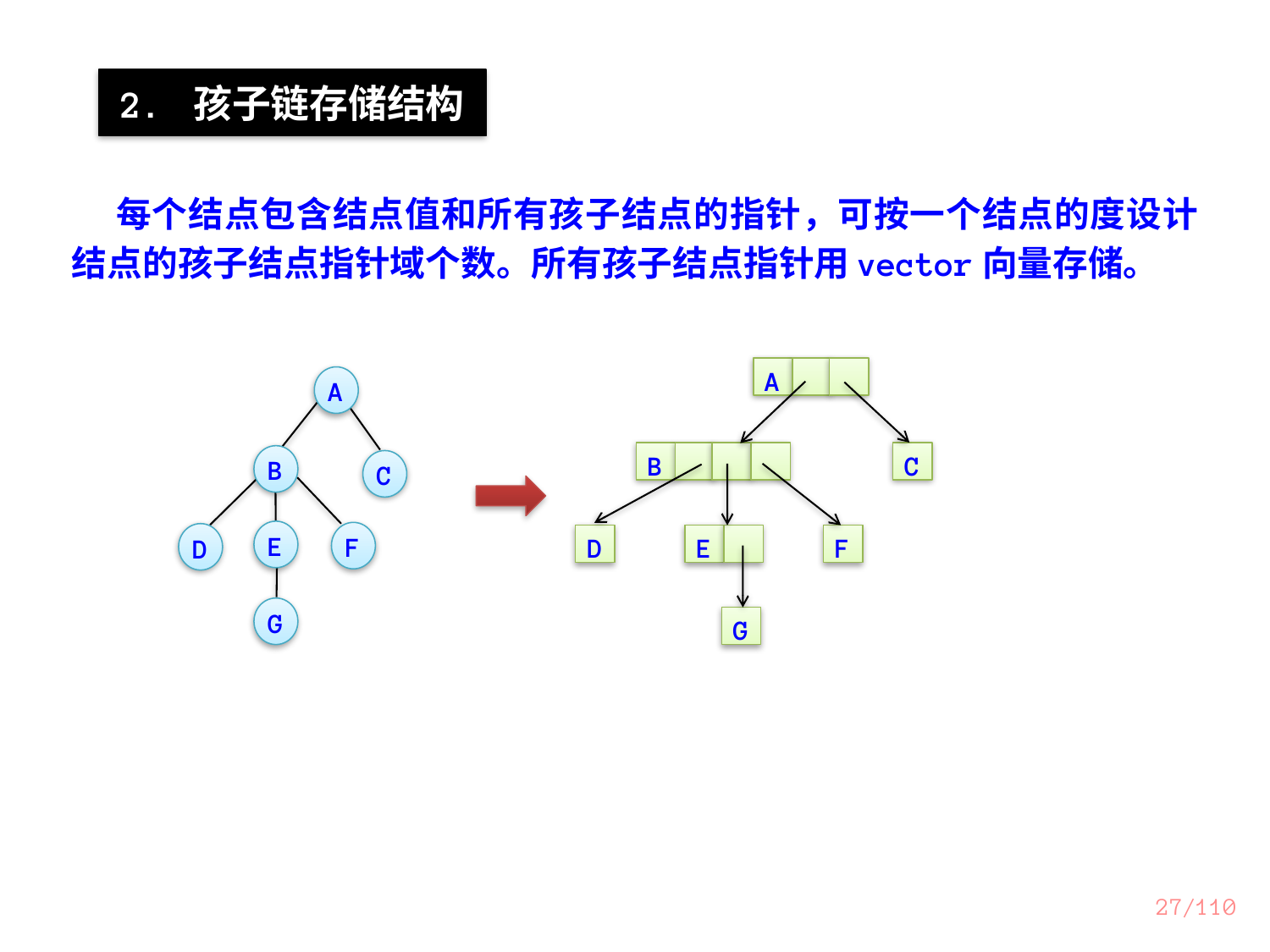

2. 孩子链存储结构
    每个结点包含结点值和所有孩子结点的指针，可按一个结点的度设计结点的孩子结点指针域个数。所有孩子结点指针用vector向量存储。
A

B

C

D
E

F

G
A

B
C

E
F
D

G

27/110